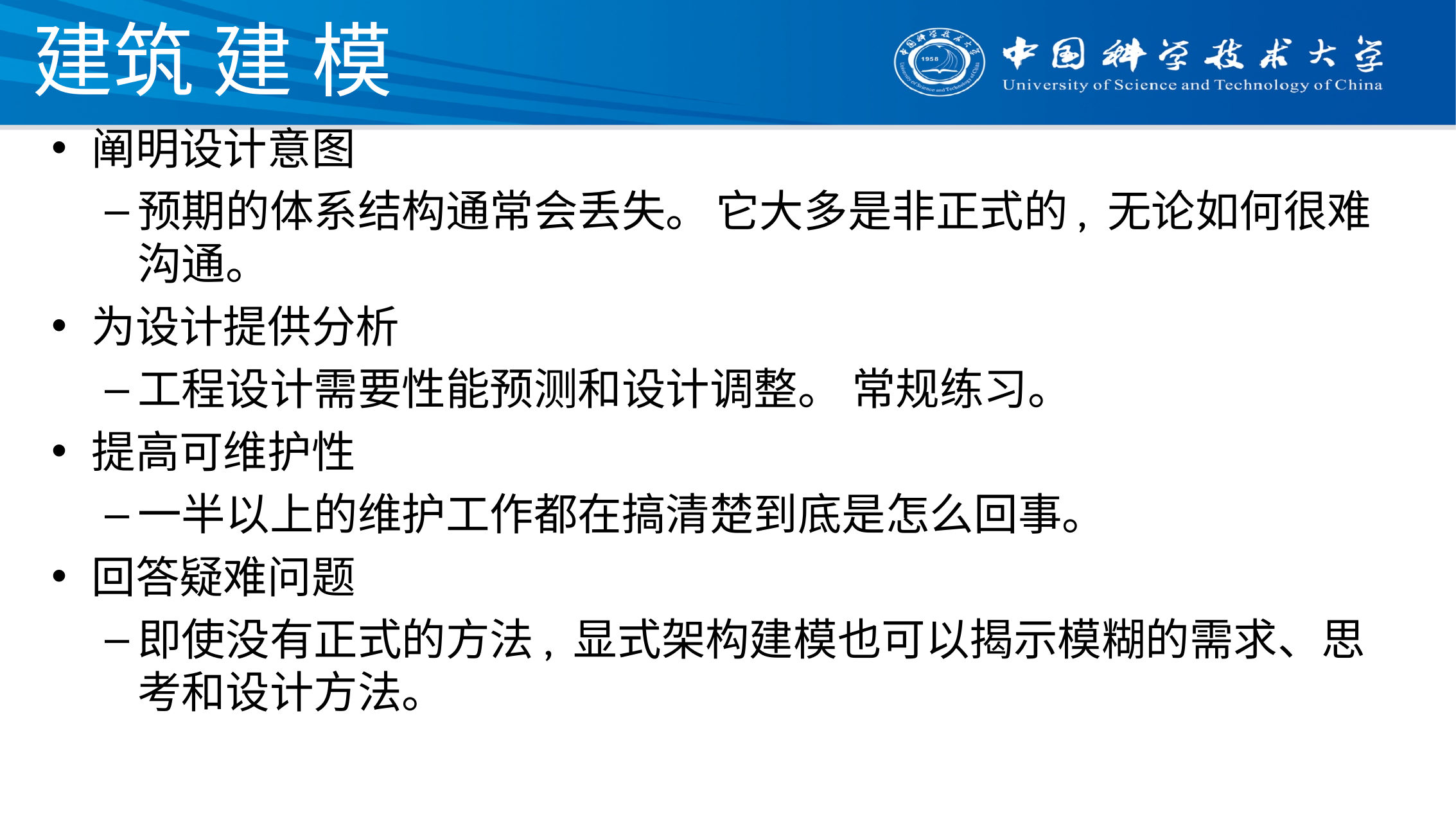

# 建筑 建 模
阐明设计意图
预期的体系结构通常会丢失。	它大多是非正式的, 无论如何很难沟通。
为设计提供分析
工程设计需要性能预测和设计调整。 常规练习。
提高可维护性
一半以上的维护工作都在搞清楚到底是怎么回事。
回答疑难问题
即使没有正式的方法, 显式架构建模也可以揭示模糊的需求、思考和设计方法。
4